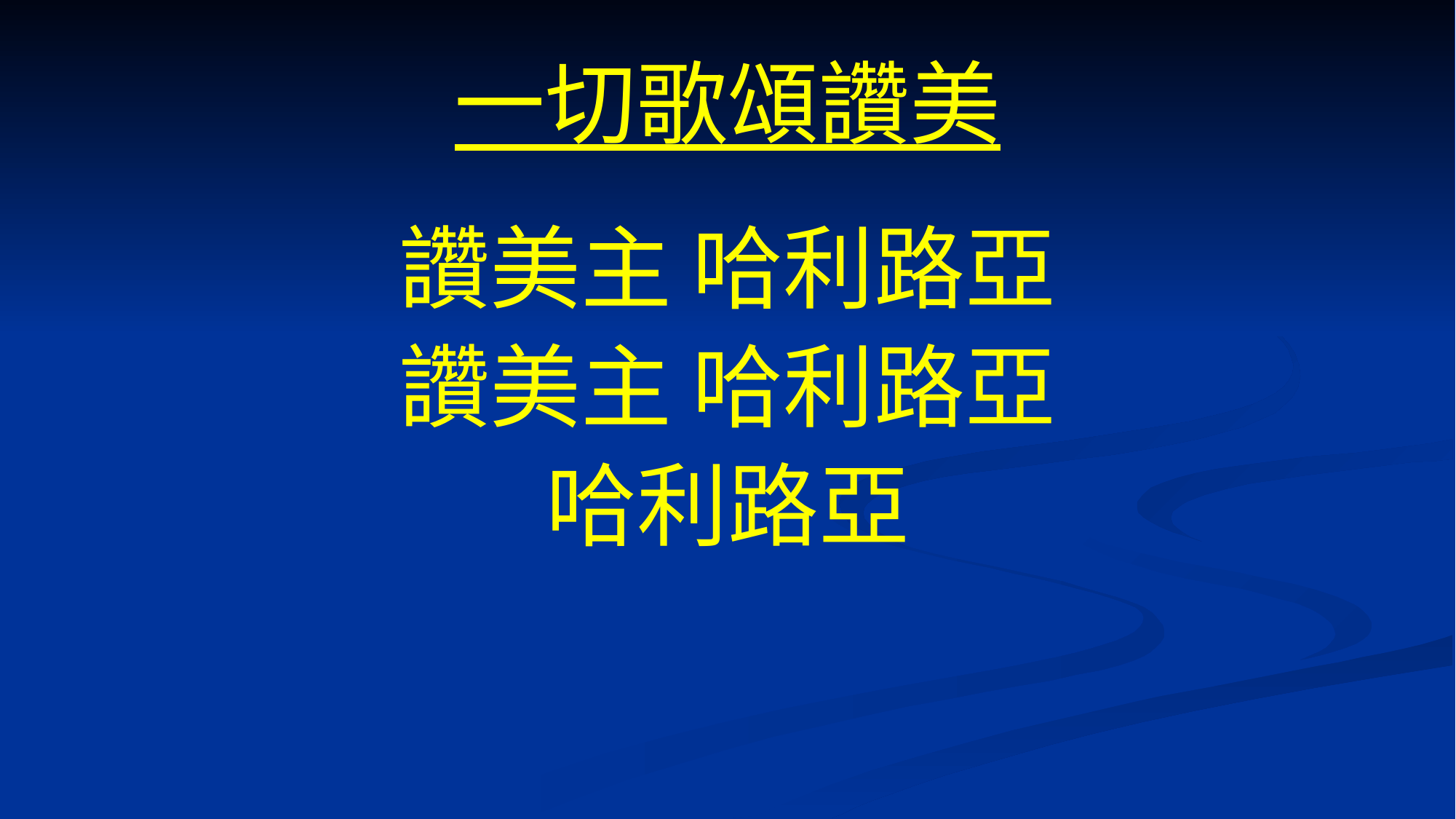

# 一切歌頌讚美
讚美主 哈利路亞
讚美主 哈利路亞
哈利路亞